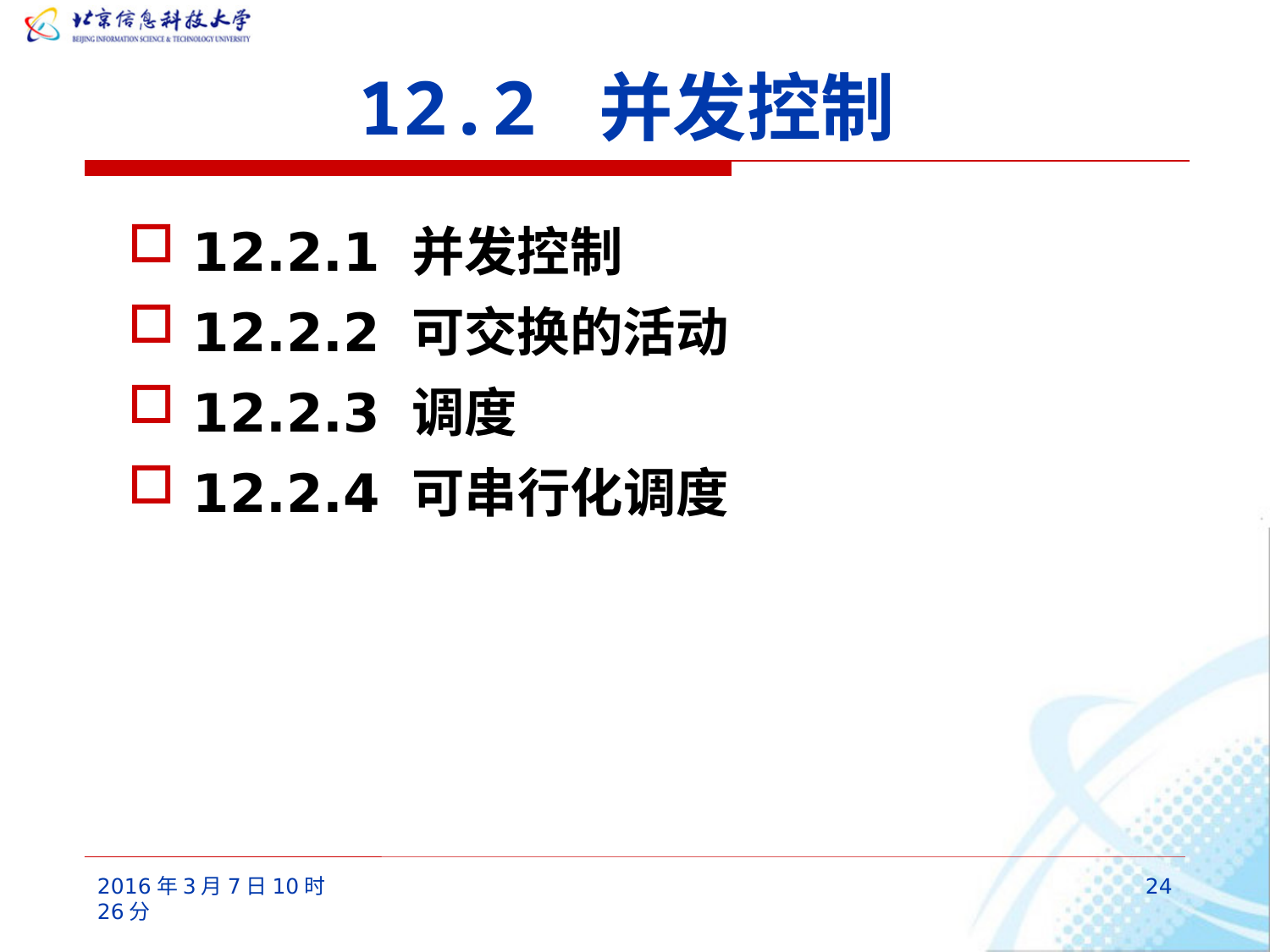

# 12.2 并发控制
12.2.1 并发控制
12.2.2 可交换的活动
12.2.3 调度
12.2.4 可串行化调度
2016年3月7日10时26分
24